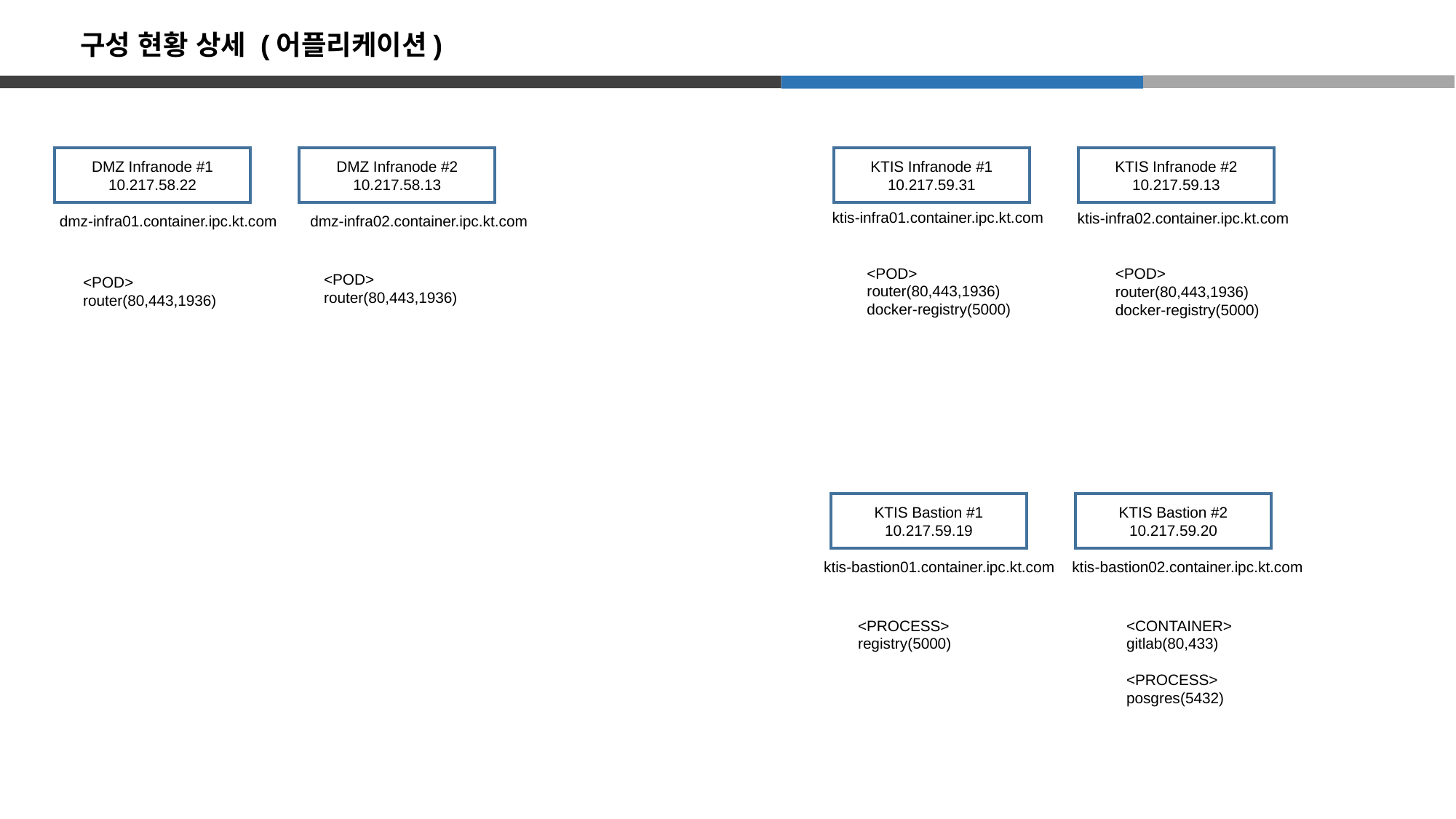

구성 현황 상세 (어플리케이션)

DMZ Infranode #1
10.217.58.22
DMZ Infranode #2
10.217.58.13
KTIS Infranode #1
10.217.59.31
KTIS Infranode #2
10.217.59.13
ktis-infra01.container.ipc.kt.com
ktis-infra02.container.ipc.kt.com
dmz-infra01.container.ipc.kt.com
dmz-infra02.container.ipc.kt.com
<POD>
router(80,443,1936)
docker-registry(5000)
<POD>
router(80,443,1936)
docker-registry(5000)
<POD>
router(80,443,1936)
<POD>
router(80,443,1936)
KTIS Bastion #1
10.217.59.19
KTIS Bastion #2
10.217.59.20
ktis-bastion01.container.ipc.kt.com
ktis-bastion02.container.ipc.kt.com
<CONTAINER>
gitlab(80,433)

<PROCESS>
posgres(5432)
<PROCESS>
registry(5000)